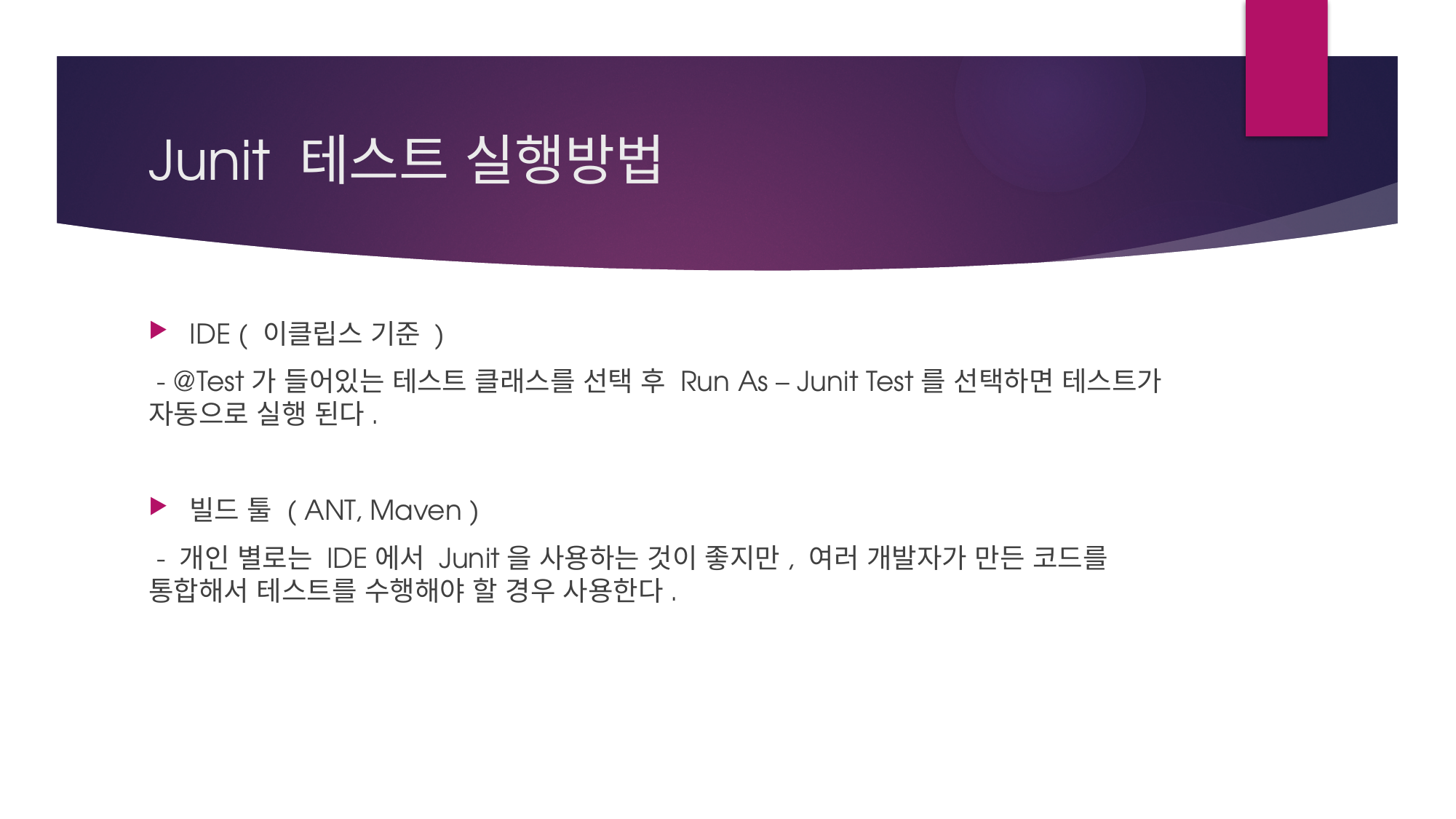

# Junit 테스트 실행방법
IDE ( 이클립스 기준 )
 - @Test가 들어있는 테스트 클래스를 선택 후 Run As – Junit Test를 선택하면 테스트가 자동으로 실행 된다.

빌드 툴 ( ANT, Maven )
 - 개인 별로는 IDE에서 Junit을 사용하는 것이 좋지만, 여러 개발자가 만든 코드를 통합해서 테스트를 수행해야 할 경우 사용한다.